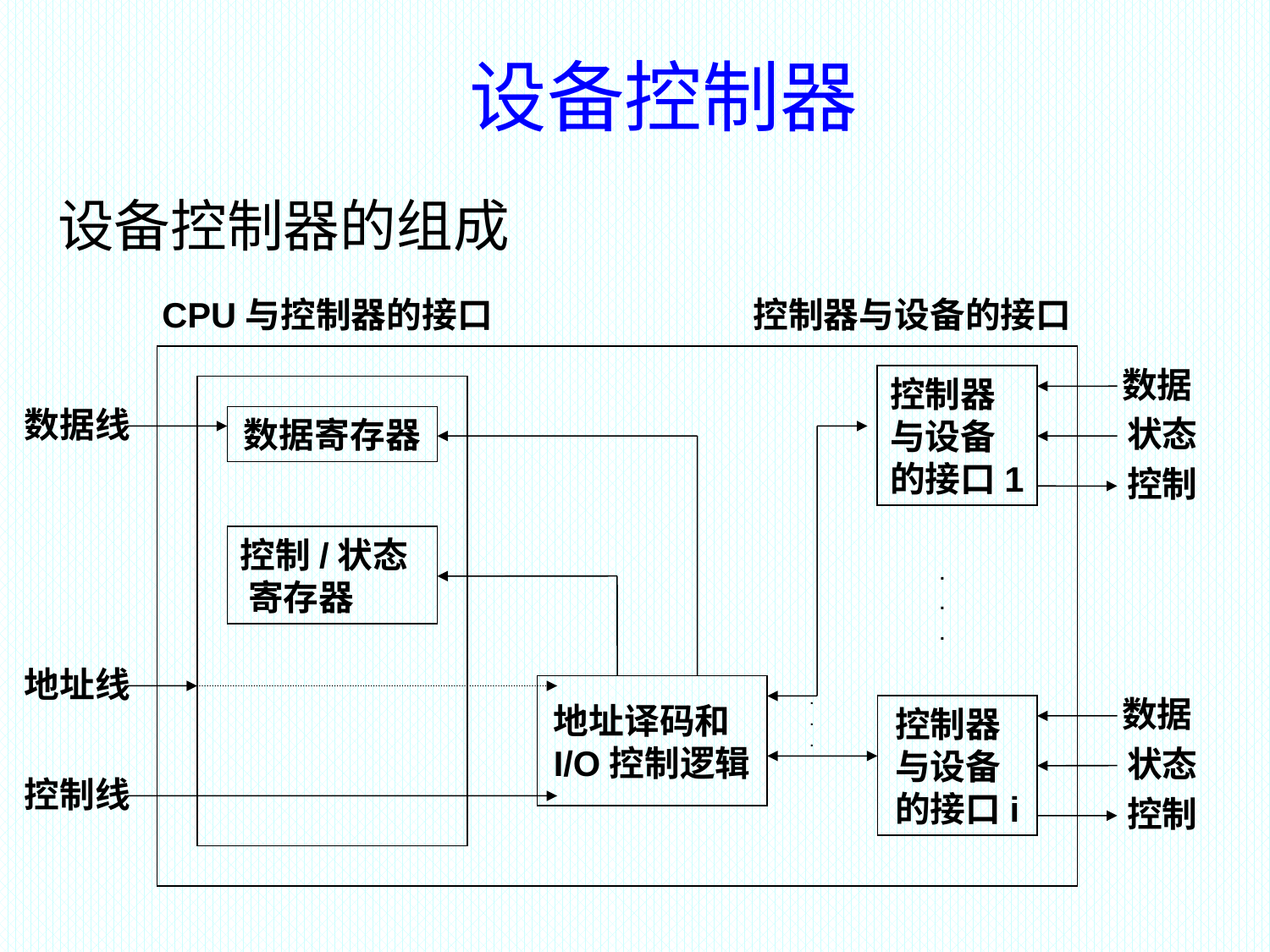

# 设备控制器
设备控制器的组成
CPU与控制器的接口
控制器与设备的接口

数据
控制器与设备的接口1

数据寄存器
控制/状态    寄存器

数据线
状态

控制

.
.
.

地址线
地址译码和I/O控制逻辑

.
.
.
数据
控制器与设备的接口i

状态

控制线
控制